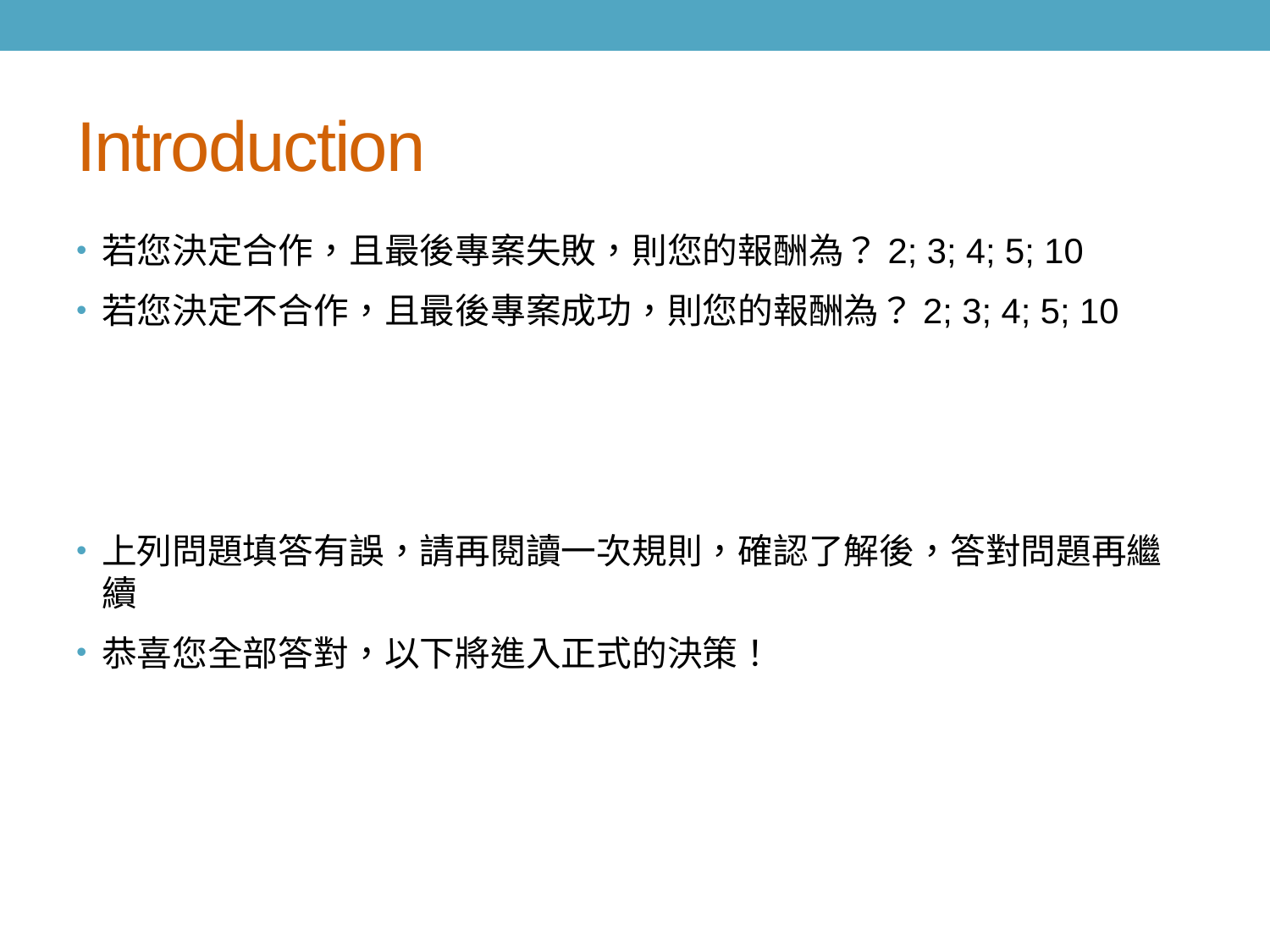

# Introduction
若您決定合作，且最後專案失敗，則您的報酬為？2; 3; 4; 5; 10
若您決定不合作，且最後專案成功，則您的報酬為？2; 3; 4; 5; 10

上列問題填答有誤，請再閱讀一次規則，確認了解後，答對問題再繼續
恭喜您全部答對，以下將進入正式的決策！